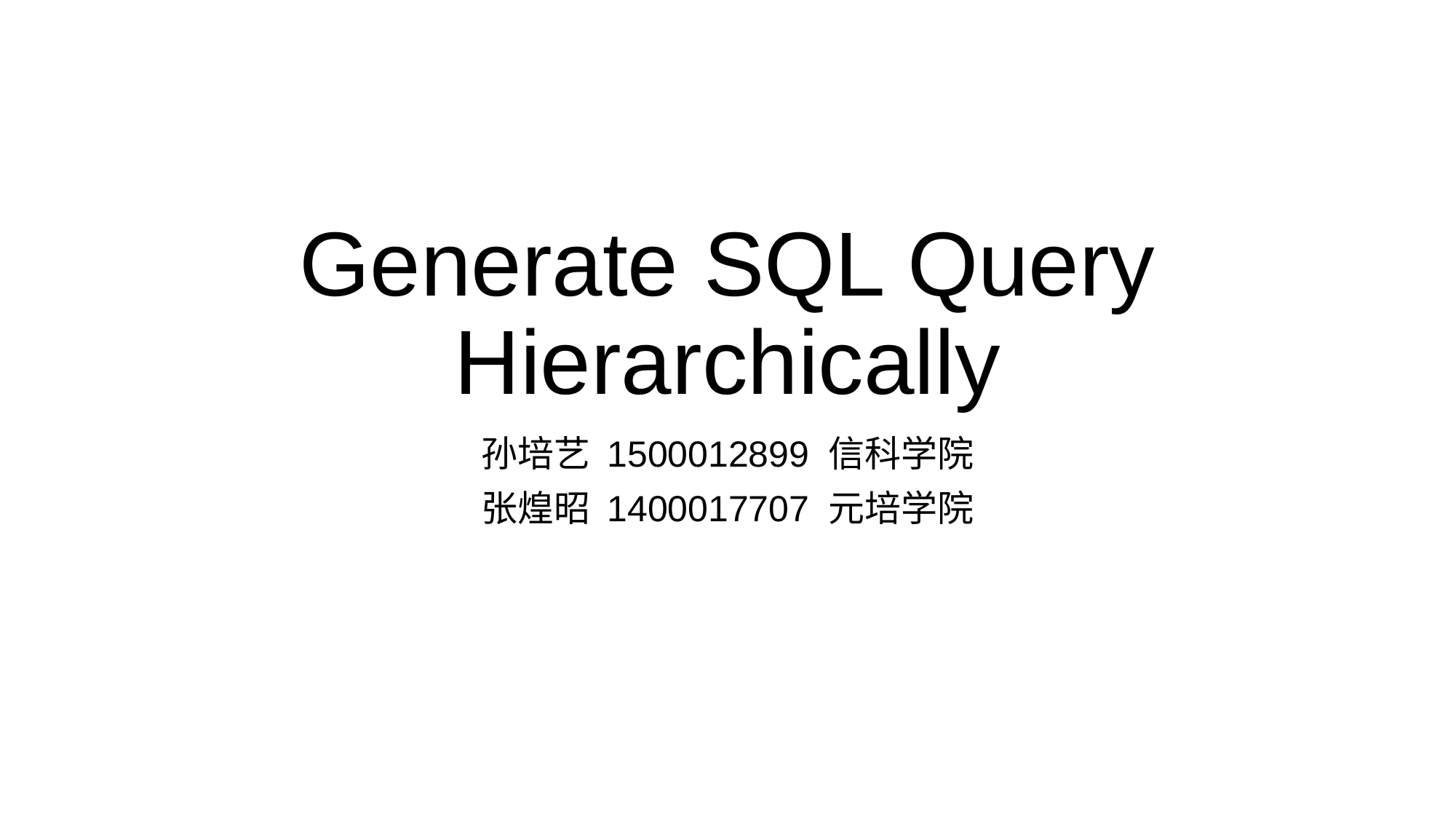

# Generate SQL Query Hierarchically
孙培艺 1500012899 信科学院
张煌昭 1400017707 元培学院